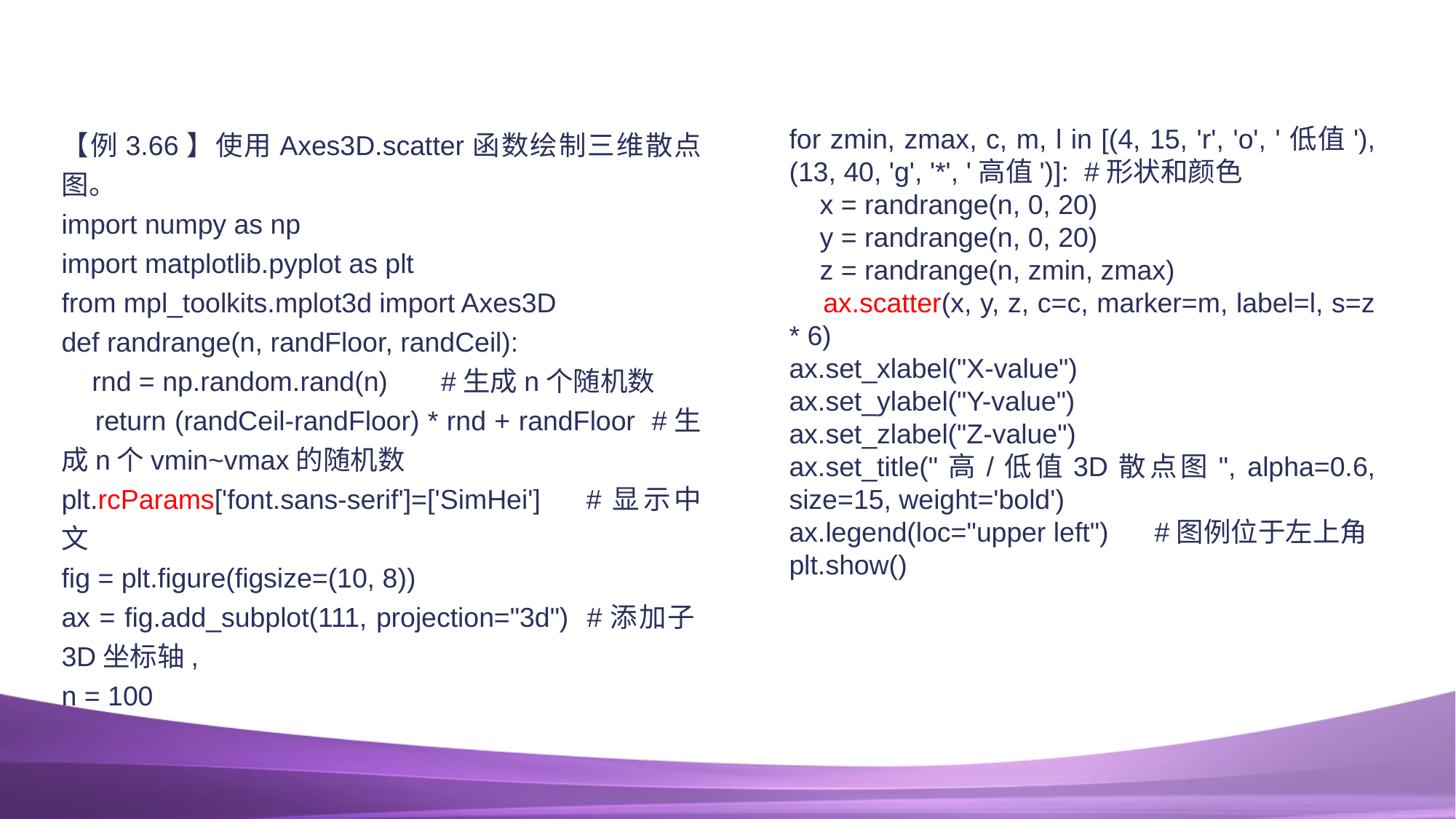

#
for zmin, zmax, c, m, l in [(4, 15, 'r', 'o', '低值'),(13, 40, 'g', '*', '高值')]:  #形状和颜色
    x = randrange(n, 0, 20)
    y = randrange(n, 0, 20)
    z = randrange(n, zmin, zmax)
    ax.scatter(x, y, z, c=c, marker=m, label=l, s=z * 6)
ax.set_xlabel("X-value")
ax.set_ylabel("Y-value")
ax.set_zlabel("Z-value")
ax.set_title("高/低值3D散点图", alpha=0.6, size=15, weight='bold')
ax.legend(loc="upper left")      #图例位于左上角
plt.show()

【例3.66】使用Axes3D.scatter函数绘制三维散点图。
import numpy as np
import matplotlib.pyplot as plt
from mpl_toolkits.mplot3d import Axes3D
def randrange(n, randFloor, randCeil):
    rnd = np.random.rand(n)       #生成n个随机数
    return (randCeil-randFloor) * rnd + randFloor  #生成n个vmin~vmax的随机数
plt.rcParams['font.sans-serif']=['SimHei']    #显示中文
fig = plt.figure(figsize=(10, 8))
ax = fig.add_subplot(111, projection="3d")  #添加子3D坐标轴,
n = 100